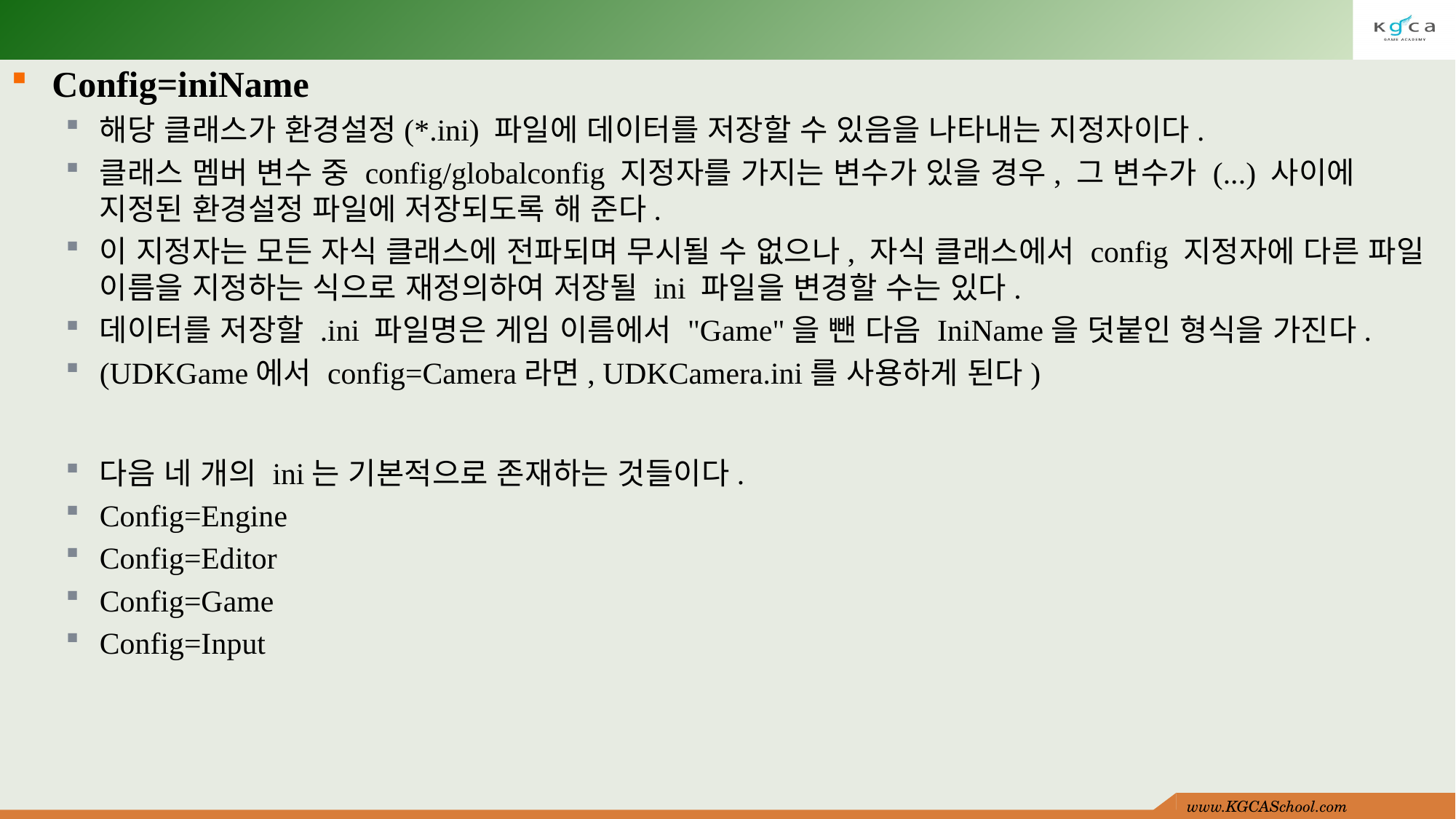

#
Config=iniName
해당 클래스가 환경설정(*.ini) 파일에 데이터를 저장할 수 있음을 나타내는 지정자이다.
클래스 멤버 변수 중 config/globalconfig 지정자를 가지는 변수가 있을 경우, 그 변수가 (...) 사이에 지정된 환경설정 파일에 저장되도록 해 준다.
이 지정자는 모든 자식 클래스에 전파되며 무시될 수 없으나, 자식 클래스에서 config 지정자에 다른 파일 이름을 지정하는 식으로 재정의하여 저장될 ini 파일을 변경할 수는 있다.
데이터를 저장할 .ini 파일명은 게임 이름에서 "Game"을 뺀 다음 IniName을 덧붙인 형식을 가진다.
(UDKGame에서 config=Camera라면, UDKCamera.ini를 사용하게 된다)

다음 네 개의 ini는 기본적으로 존재하는 것들이다.
Config=Engine
Config=Editor
Config=Game
Config=Input